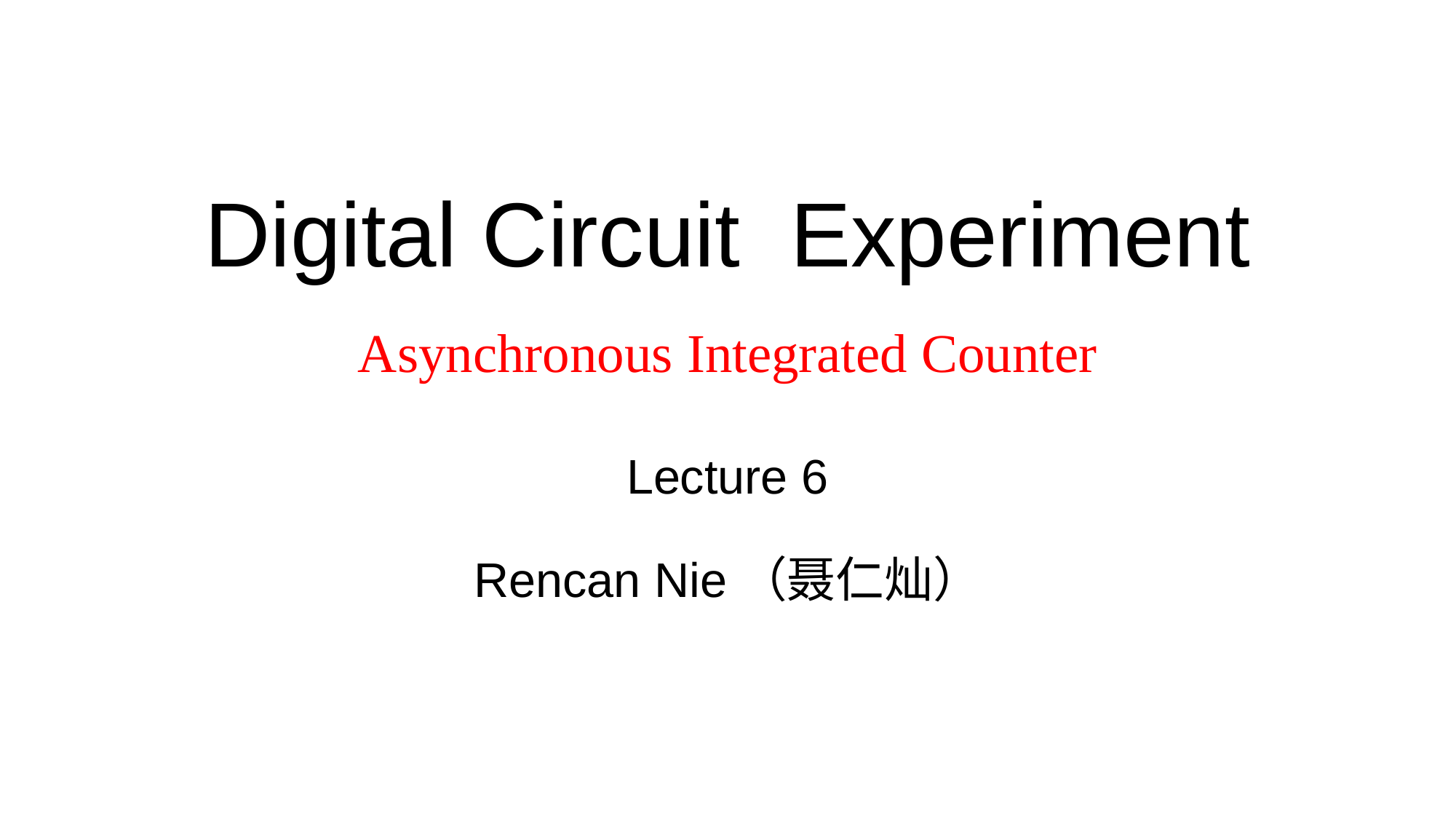

# Digital Circuit  Experiment Asynchronous Integrated Counter
Lecture 6
Rencan Nie（聂仁灿）